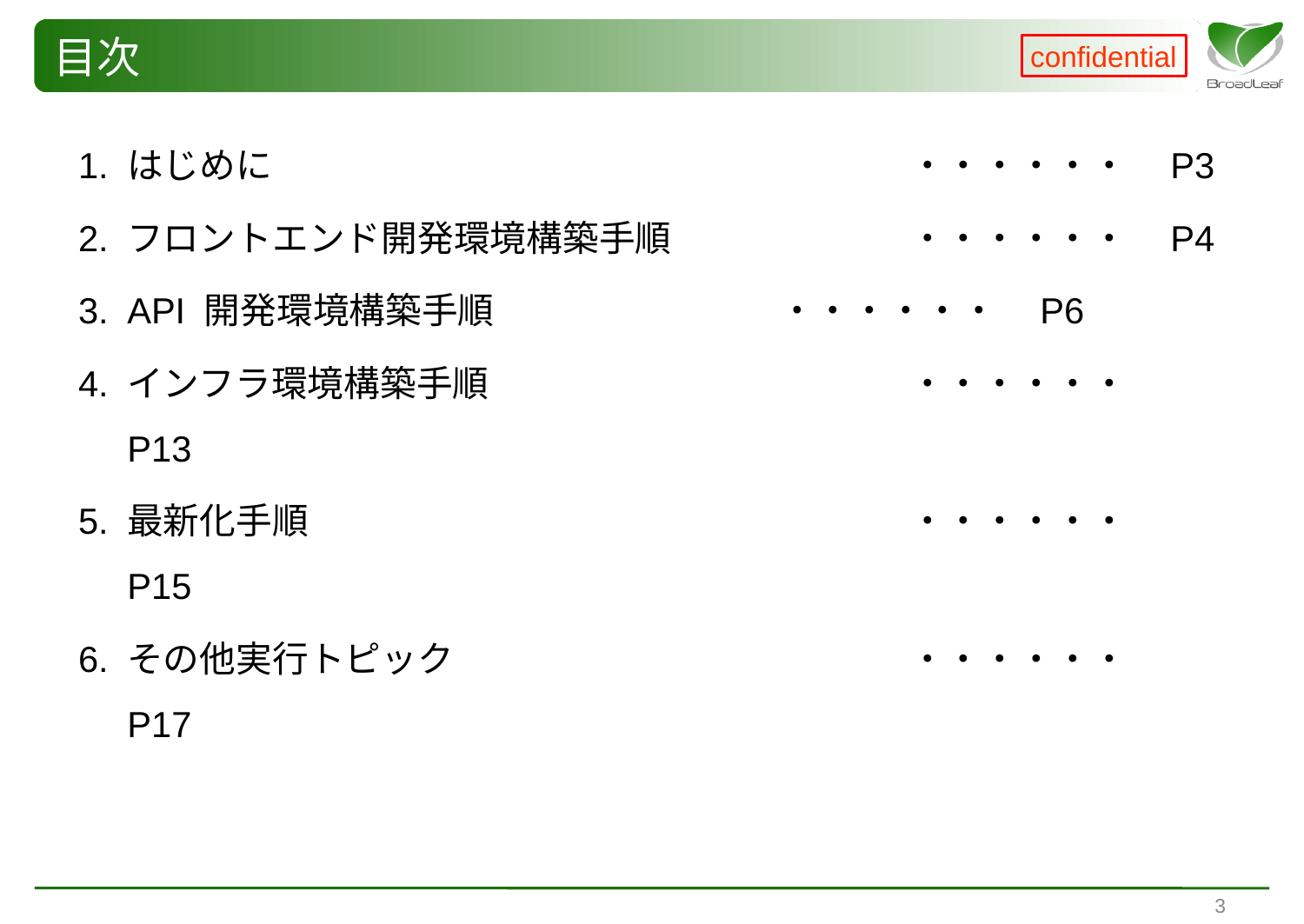

# 目次
はじめに					・・・・・・	P3
フロントエンド開発環境構築手順		・・・・・・	P4
API 開発環境構築手順			・・・・・・	P6
インフラ環境構築手順				・・・・・・	P13
最新化手順					・・・・・・	P15
その他実行トピック				・・・・・・	P17
3